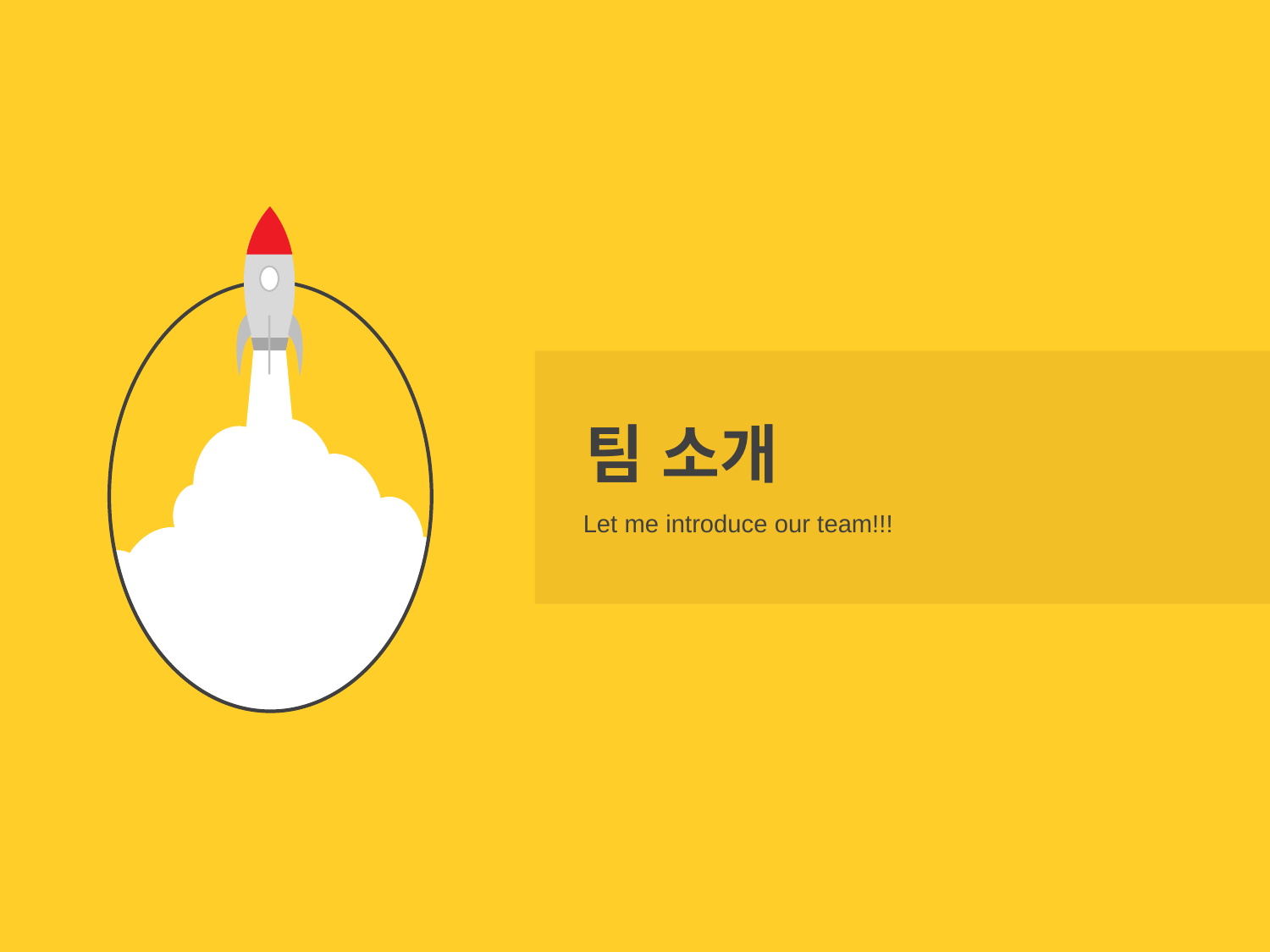

팀 소개
Let me introduce our team!!!